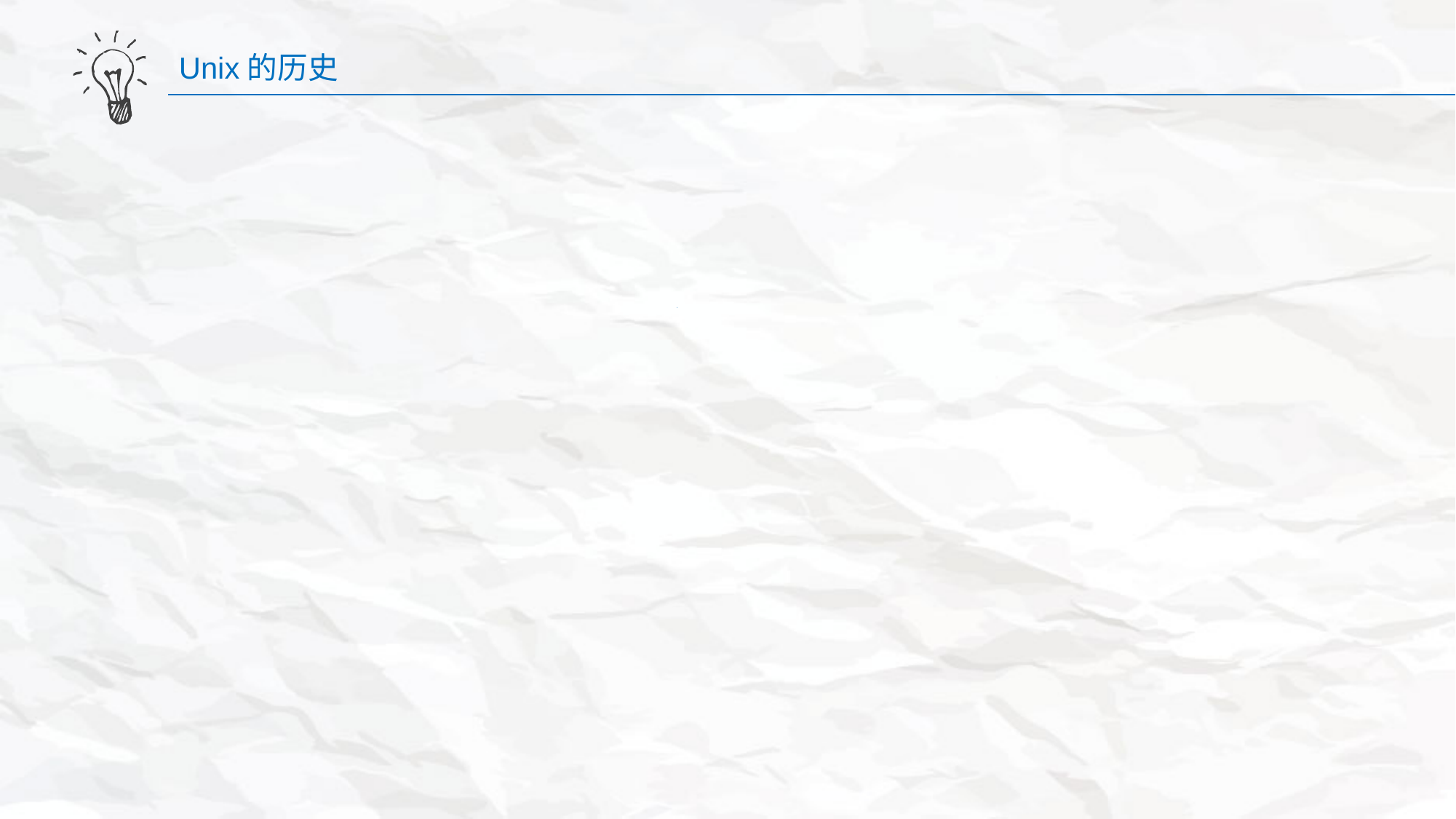

Unix的历史

### Chart

| Category |
|---|